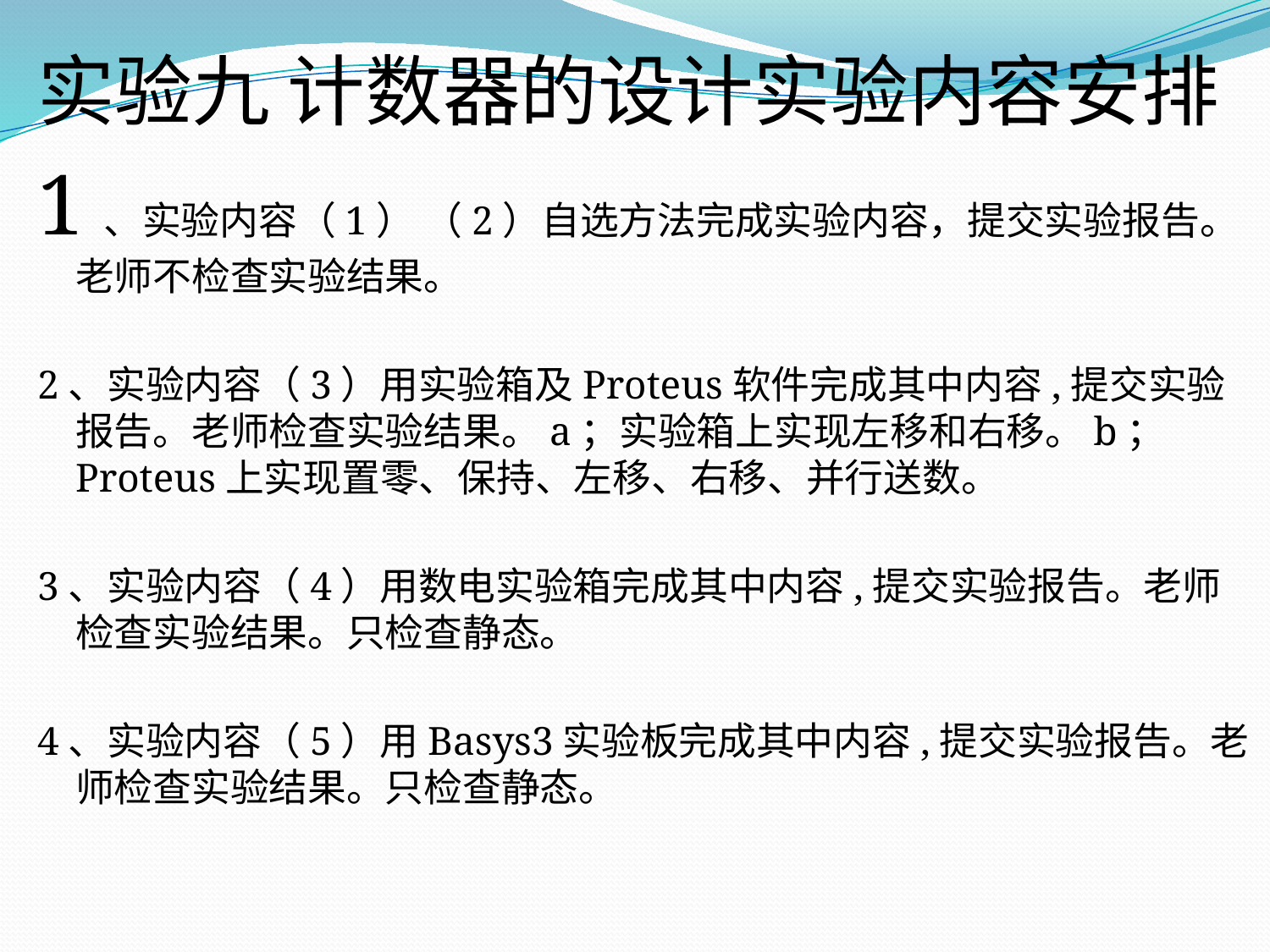

实验九 计数器的设计实验内容安排
1、实验内容（1） （2）自选方法完成实验内容，提交实验报告。老师不检查实验结果。

2、实验内容（3）用实验箱及Proteus软件完成其中内容,提交实验报告。老师检查实验结果。a；实验箱上实现左移和右移。b；Proteus上实现置零、保持、左移、右移、并行送数。

3、实验内容（4）用数电实验箱完成其中内容,提交实验报告。老师检查实验结果。只检查静态。

4、实验内容（5）用Basys3实验板完成其中内容,提交实验报告。老师检查实验结果。只检查静态。

#